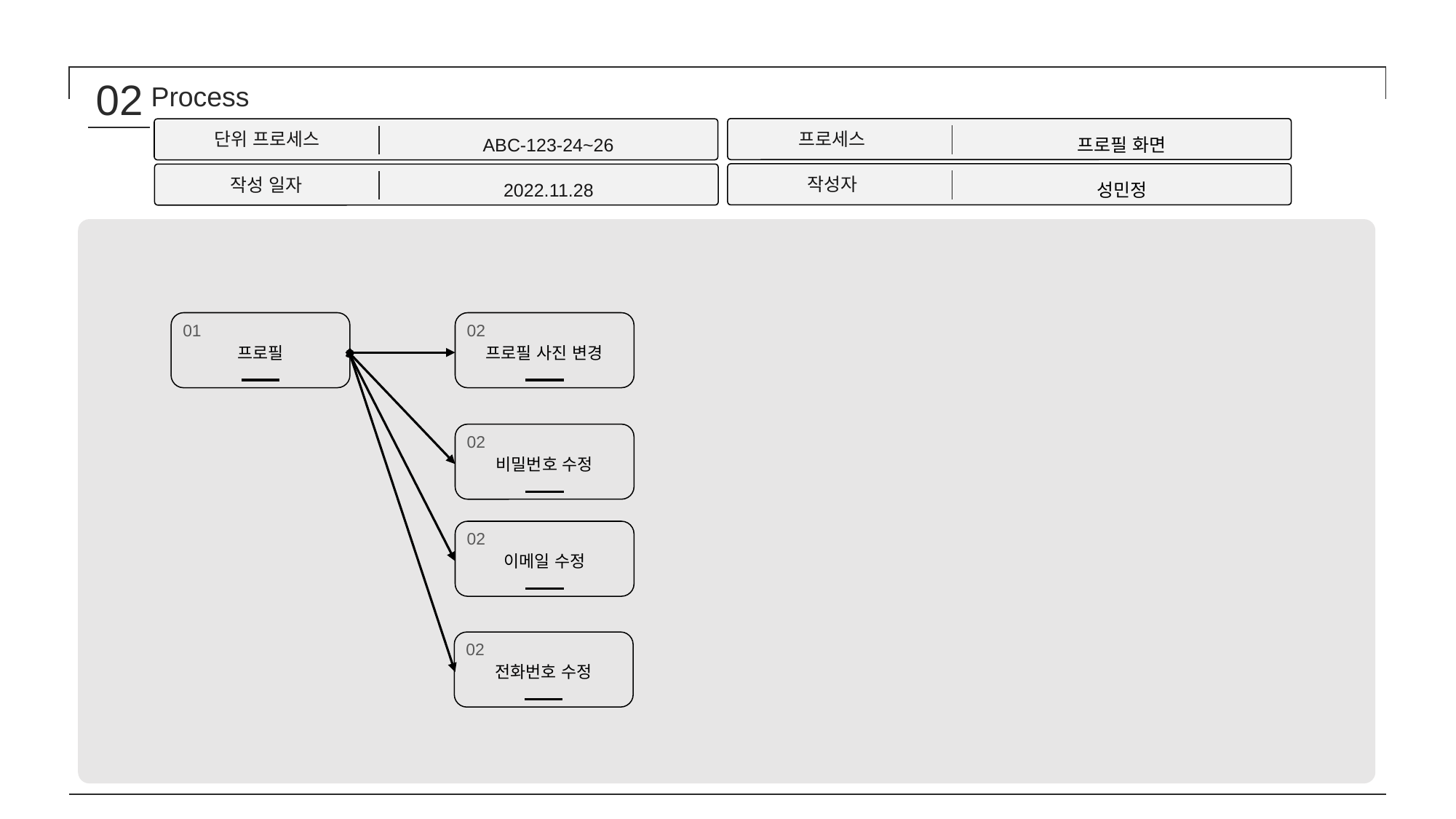

02
Process

프로세스
프로필 화면

단위 프로세스
ABC-123-24~26

작성자
성민정

작성 일자
2022.11.28

01
프로필

02
프로필 사진 변경

02
비밀번호 수정

02
이메일 수정

02
전화번호 수정